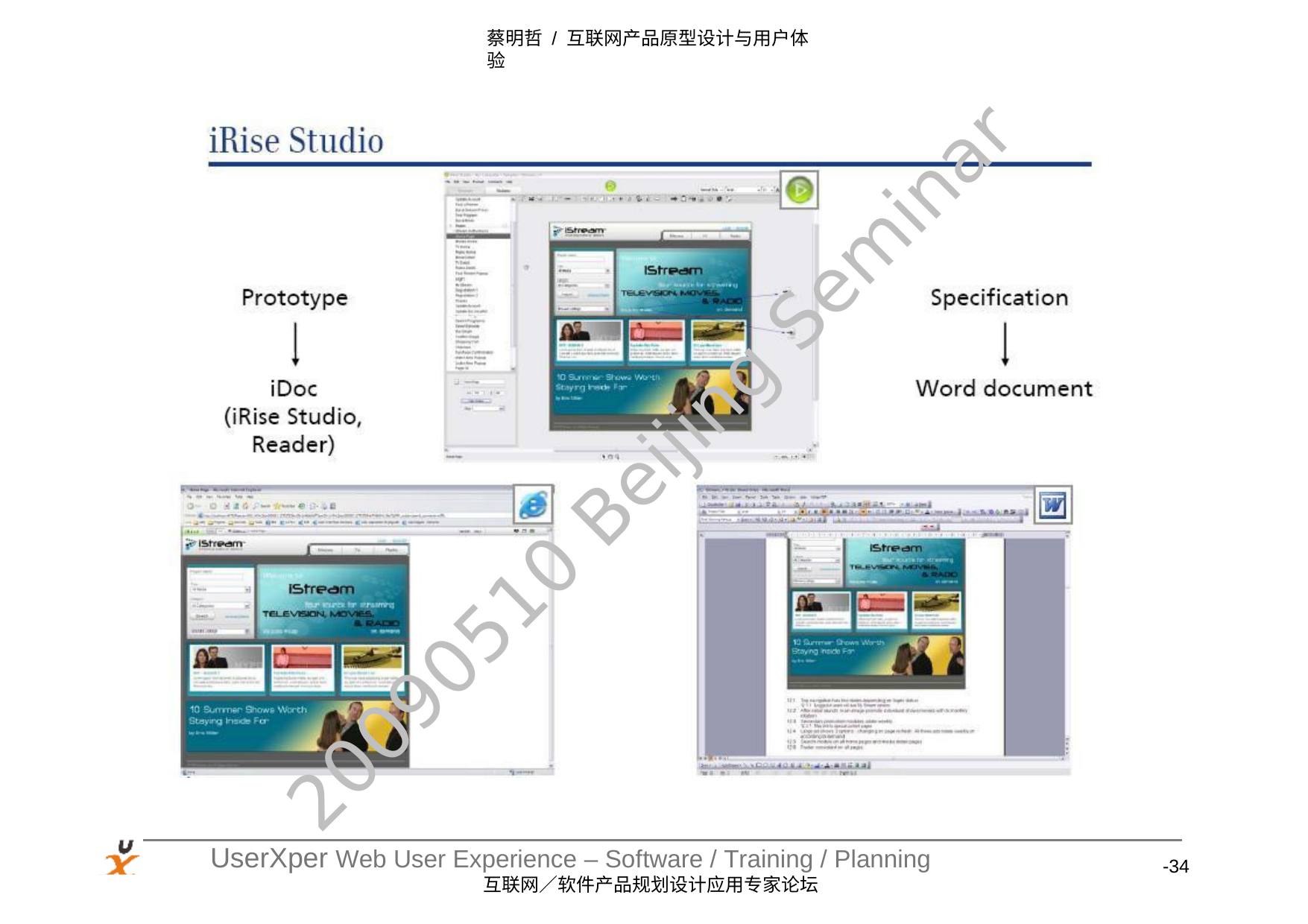

蔡明哲 / 互联网产品原型设计与用户体验

20090510 Beijing Seminar

UserXper Web User Experience – Software / Training / Planning
互联网／软件产品规划设计应用专家论坛
-34